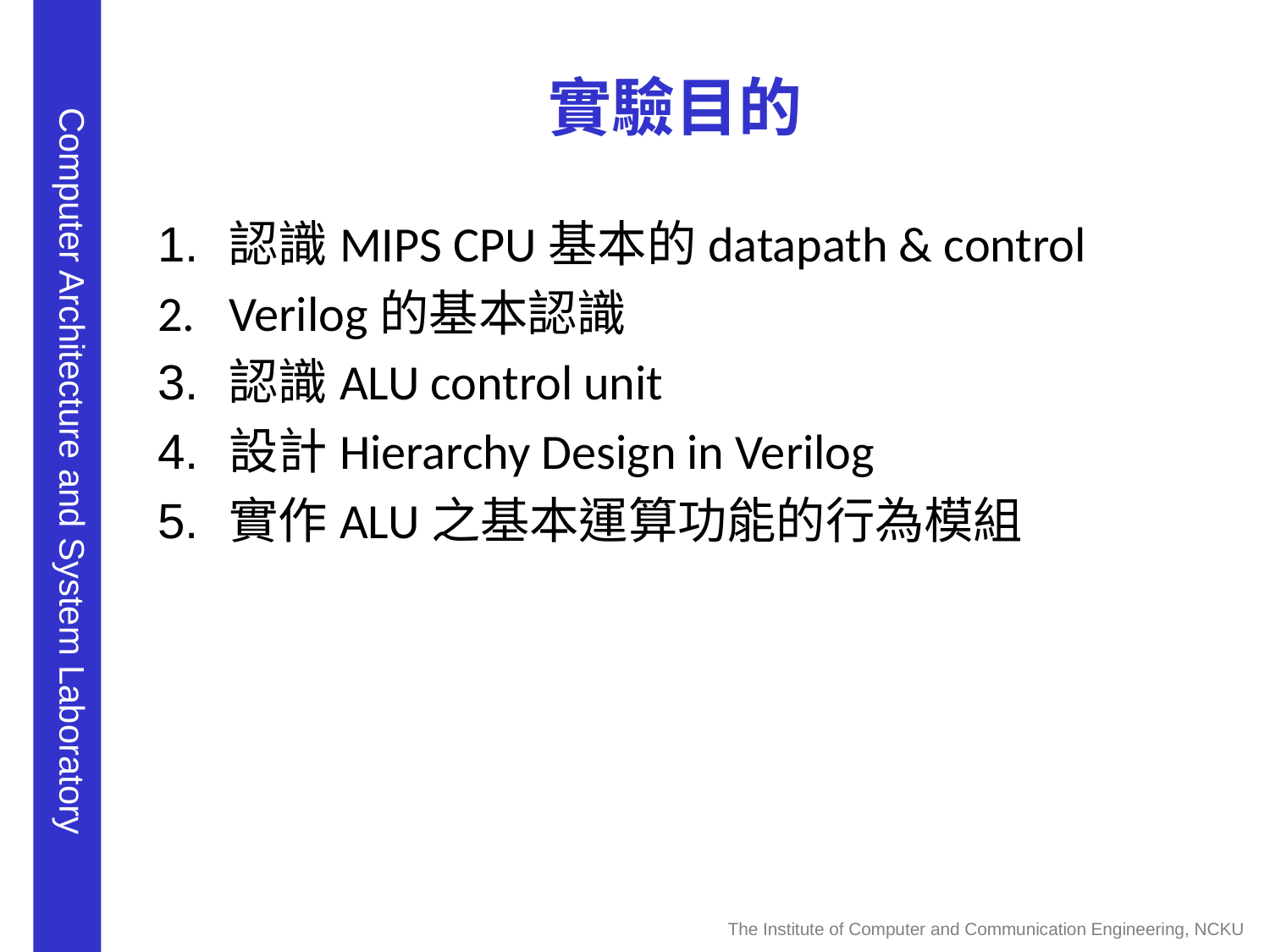

# 實驗目的
認識MIPS CPU基本的datapath & control
Verilog的基本認識
認識ALU control unit
設計Hierarchy Design in Verilog
實作ALU之基本運算功能的行為模組